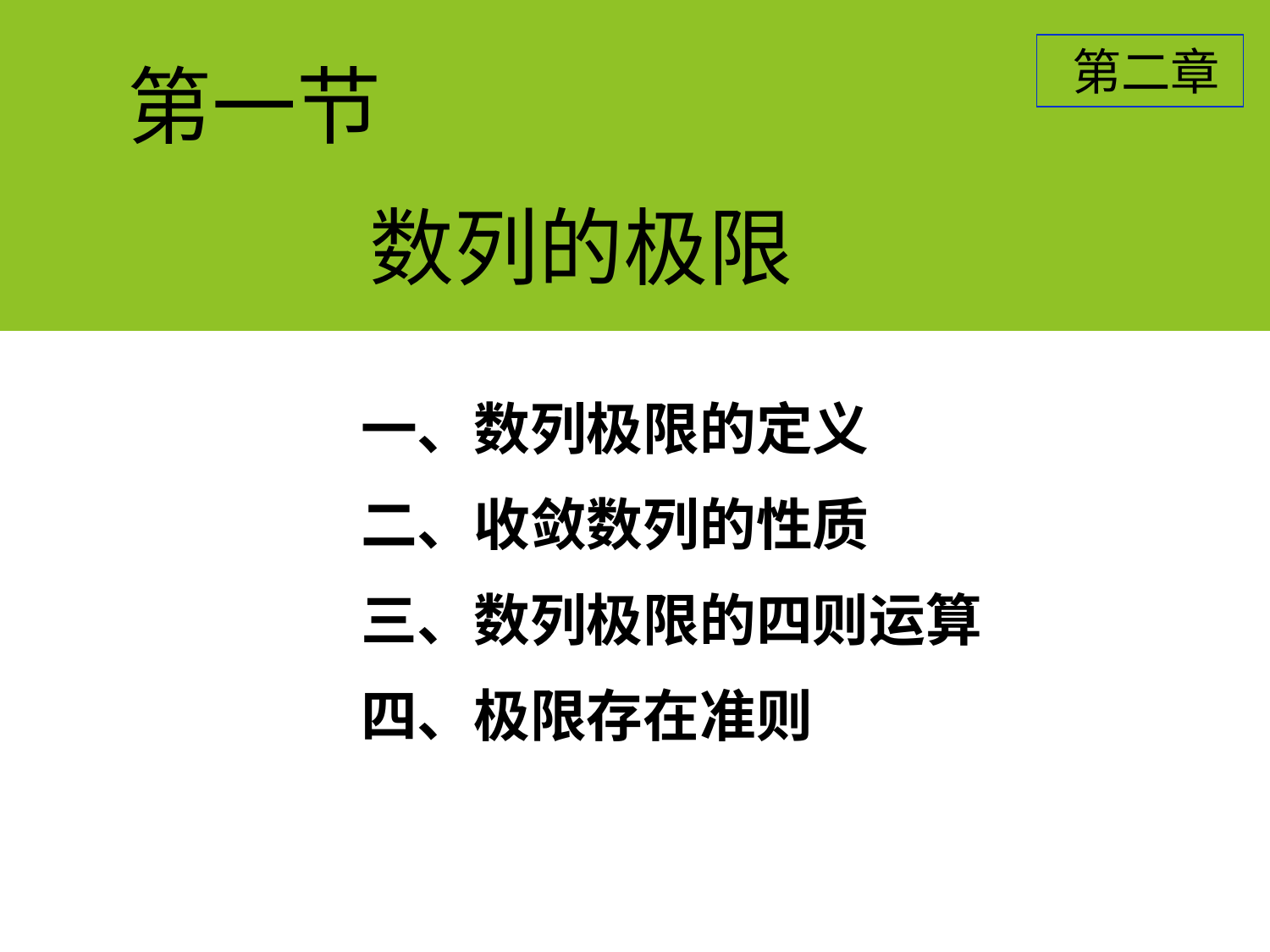

第二章
# 第一节
数列的极限

一、数列极限的定义
二、收敛数列的性质
三、数列极限的四则运算
四、极限存在准则